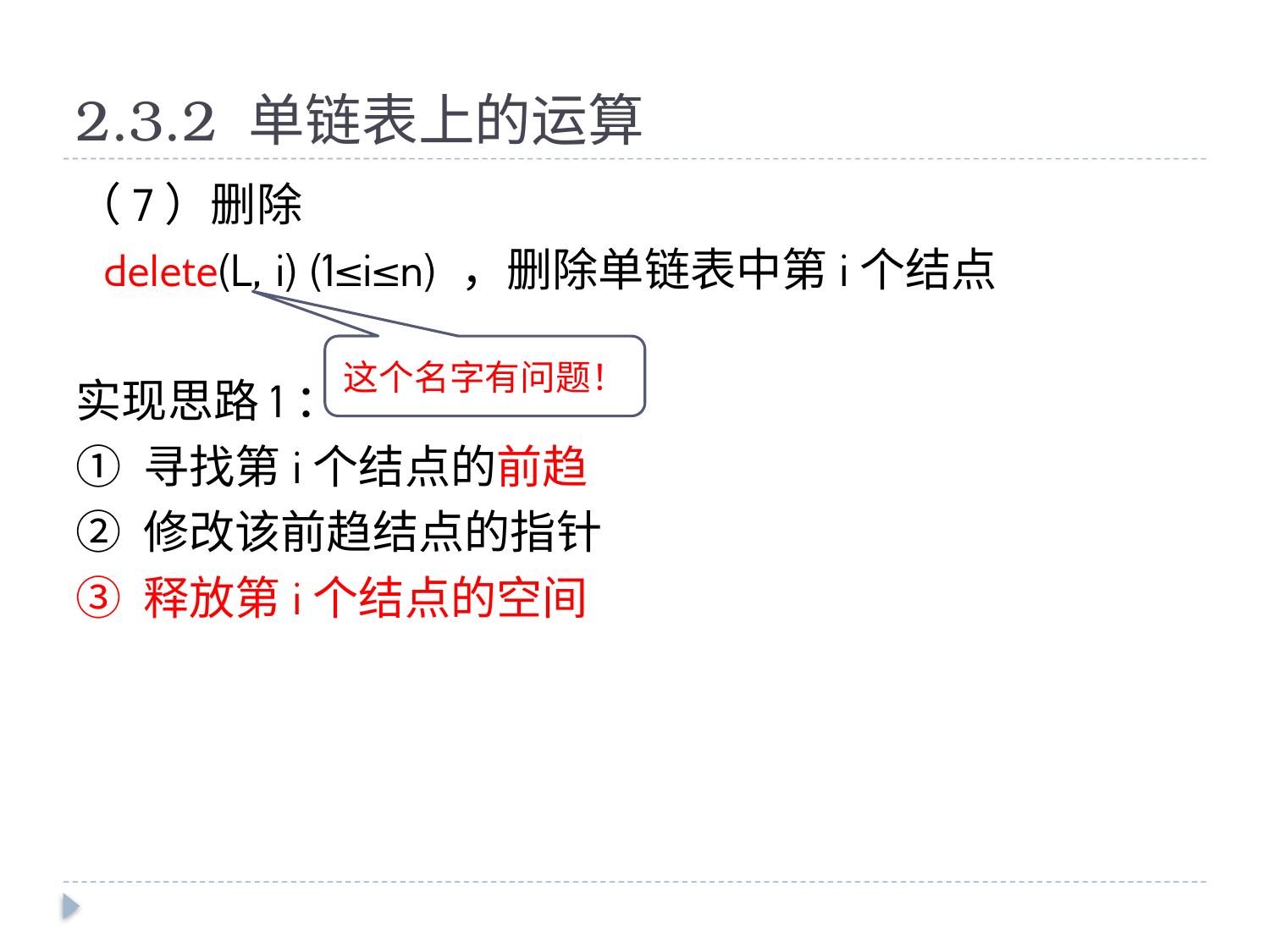

# 2.3.2 单链表上的运算
（7）删除
  delete(L, i) (1≤i≤n) ，删除单链表中第i个结点

实现思路1：
① 寻找第i个结点的前趋
② 修改该前趋结点的指针
③ 释放第i个结点的空间
这个名字有问题！